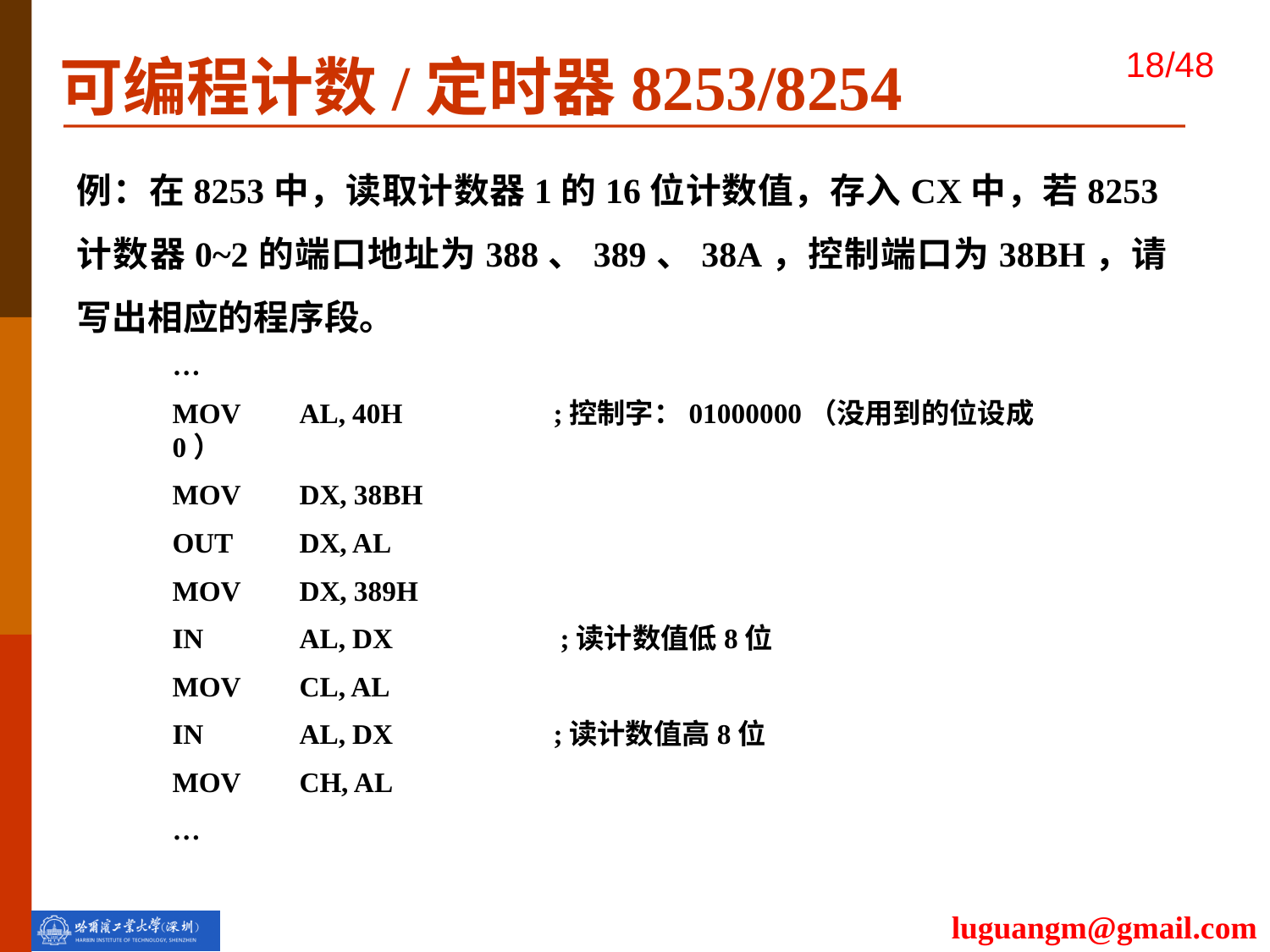

可编程计数/定时器8253/8254
例：在8253中，读取计数器1的16位计数值，存入CX中，若8253计数器0~2的端口地址为388、389、38A，控制端口为38BH，请写出相应的程序段。
…
MOV 	AL, 40H		;控制字：01000000（没用到的位设成0）
MOV 	DX, 38BH
OUT	DX, AL
MOV 	DX, 389H
IN	AL, DX		 ;读计数值低8位
MOV 	CL, AL
IN	AL, DX 		;读计数值高8位
MOV 	CH, AL
…